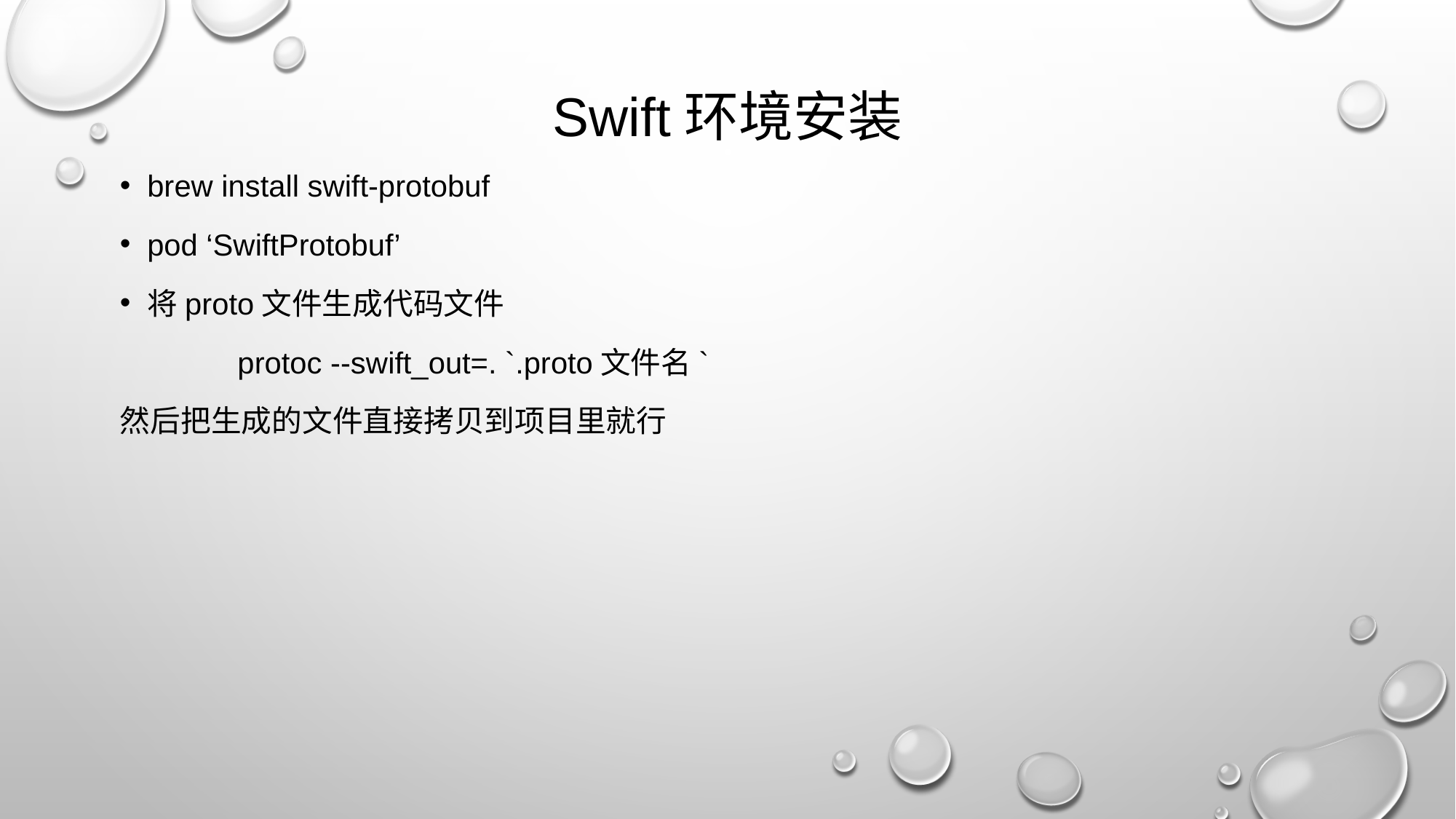

# Swift环境安装
brew install swift-protobuf
pod ‘SwiftProtobuf’
将proto文件生成代码文件
	 protoc --swift_out=. `.proto文件名`
然后把生成的文件直接拷贝到项目里就行